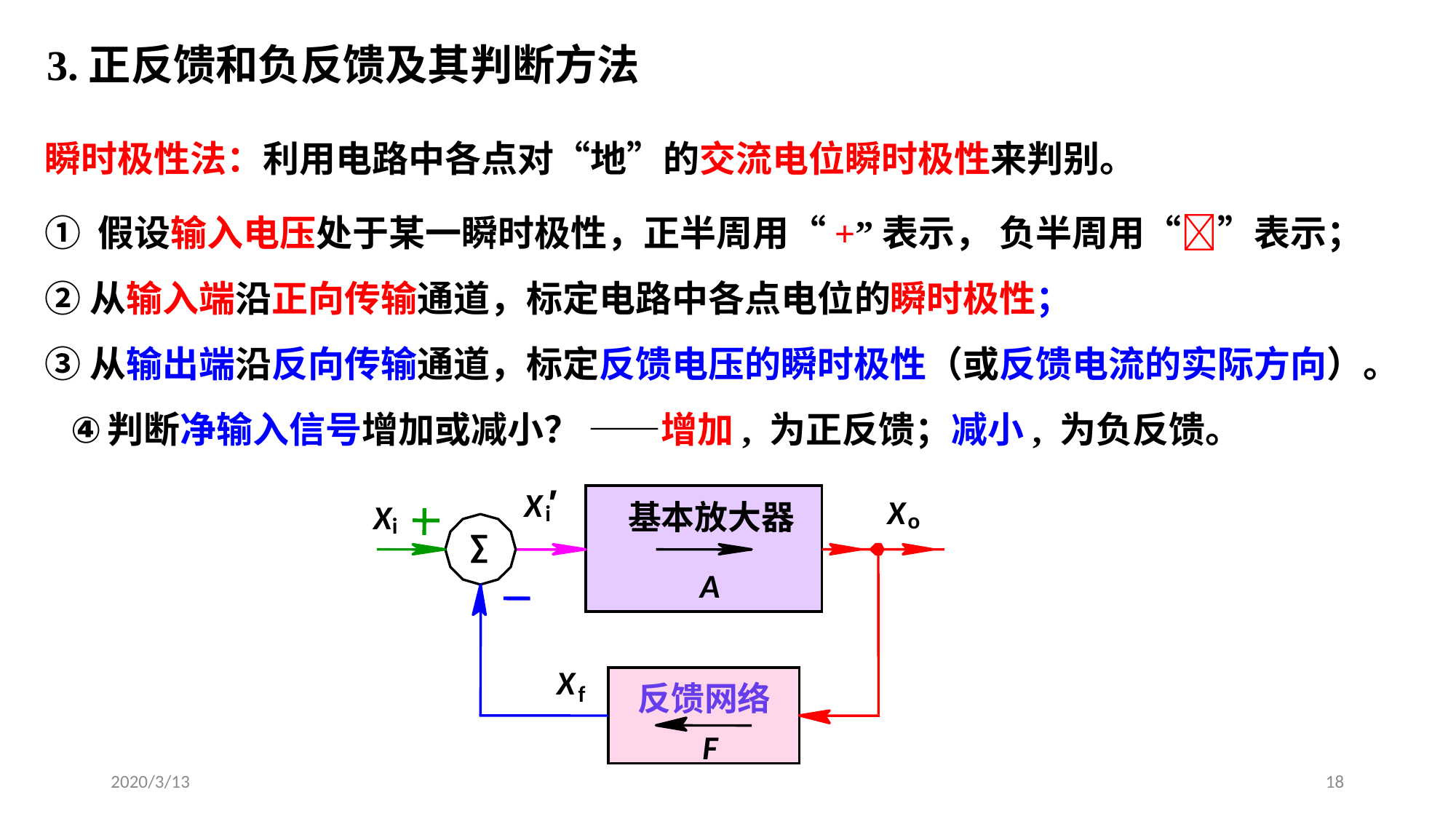

3.正反馈和负反馈及其判断方法
瞬时极性法：利用电路中各点对“地”的交流电位瞬时极性来判别。
① 假设输入电压处于某一瞬时极性，正半周用“+”表示， 负半周用“−”表示；
②从输入端沿正向传输通道，标定电路中各点电位的瞬时极性；
③从输出端沿反向传输通道，标定反馈电压的瞬时极性（或反馈电流的实际方向）。
判断净输入信号增加或减小？ ——增加, 为正反馈；减小, 为负反馈。
′
X
i

基本放大器
A
X
o
X
i

∑

X
f

反馈网络
F

2020/3/13
18